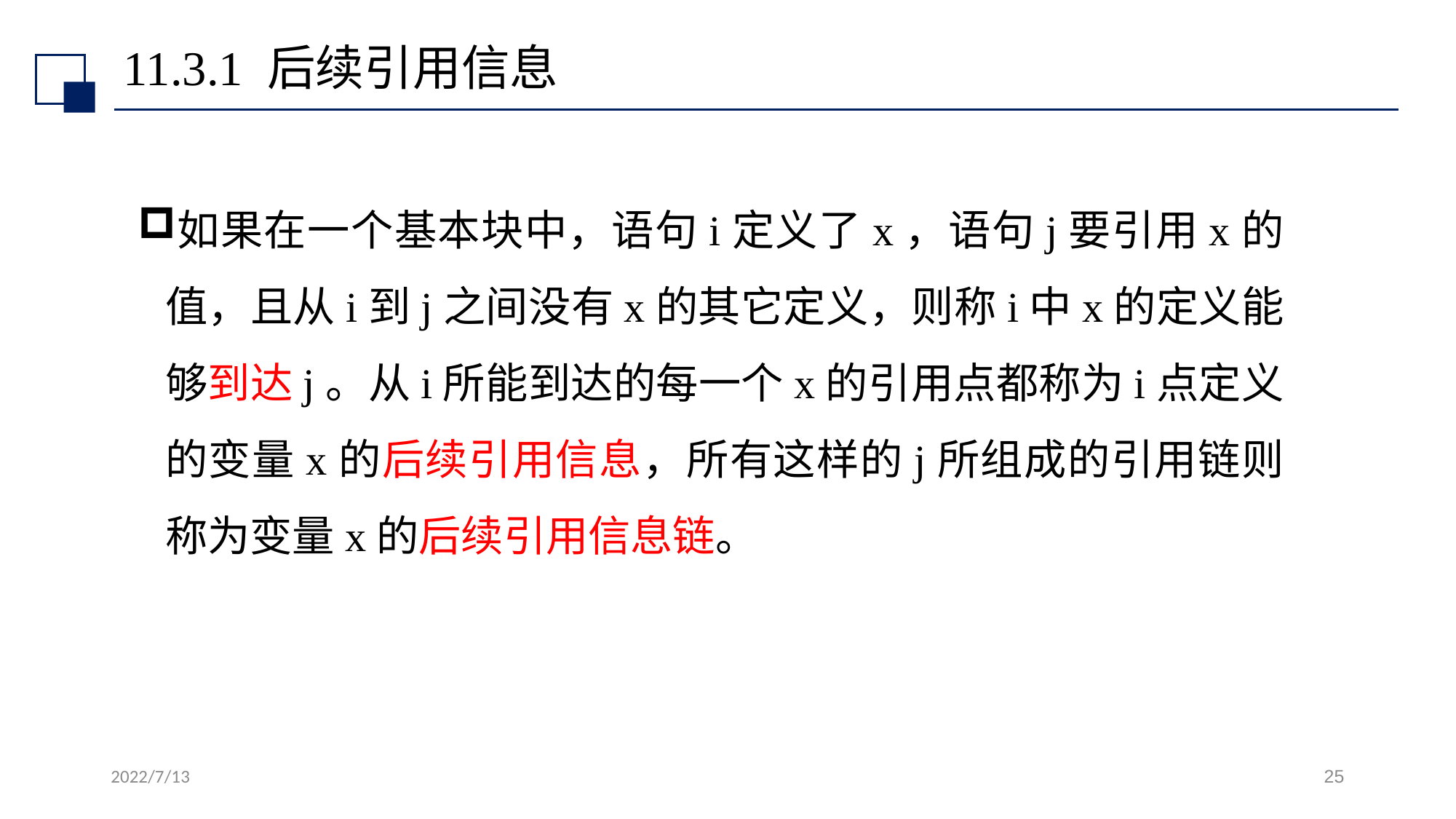

# 11.3.1 后续引用信息
如果在一个基本块中，语句i定义了x，语句j要引用x的值，且从i到j之间没有x的其它定义，则称i中x的定义能够到达j。从i所能到达的每一个x的引用点都称为i点定义的变量x的后续引用信息，所有这样的j所组成的引用链则称为变量x的后续引用信息链。
2022/7/13
25